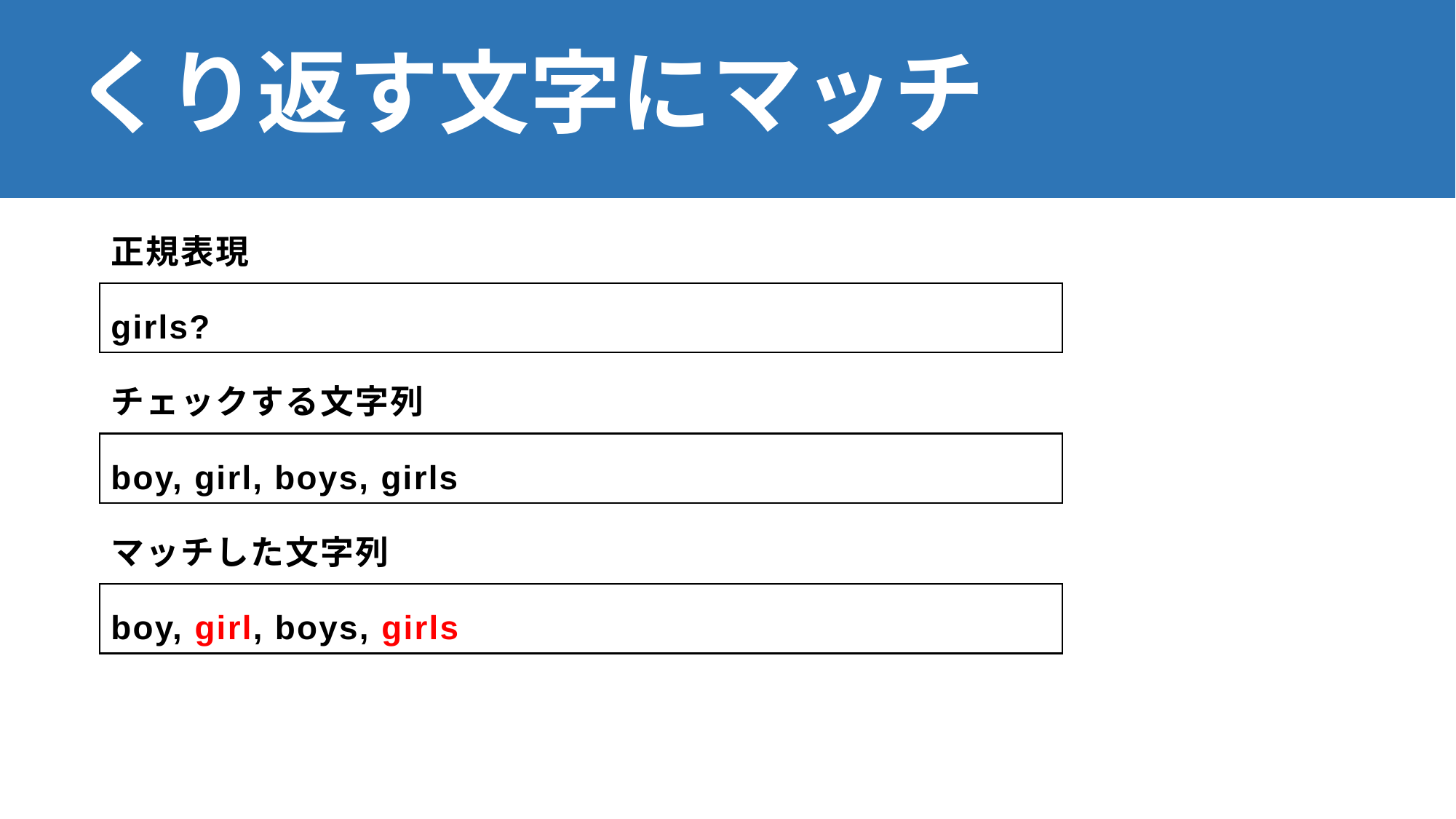

# くり返す文字にマッチ
正規表現
girls?
チェックする文字列
boy, girl, boys, girls
マッチした文字列
boy, girl, boys, girls